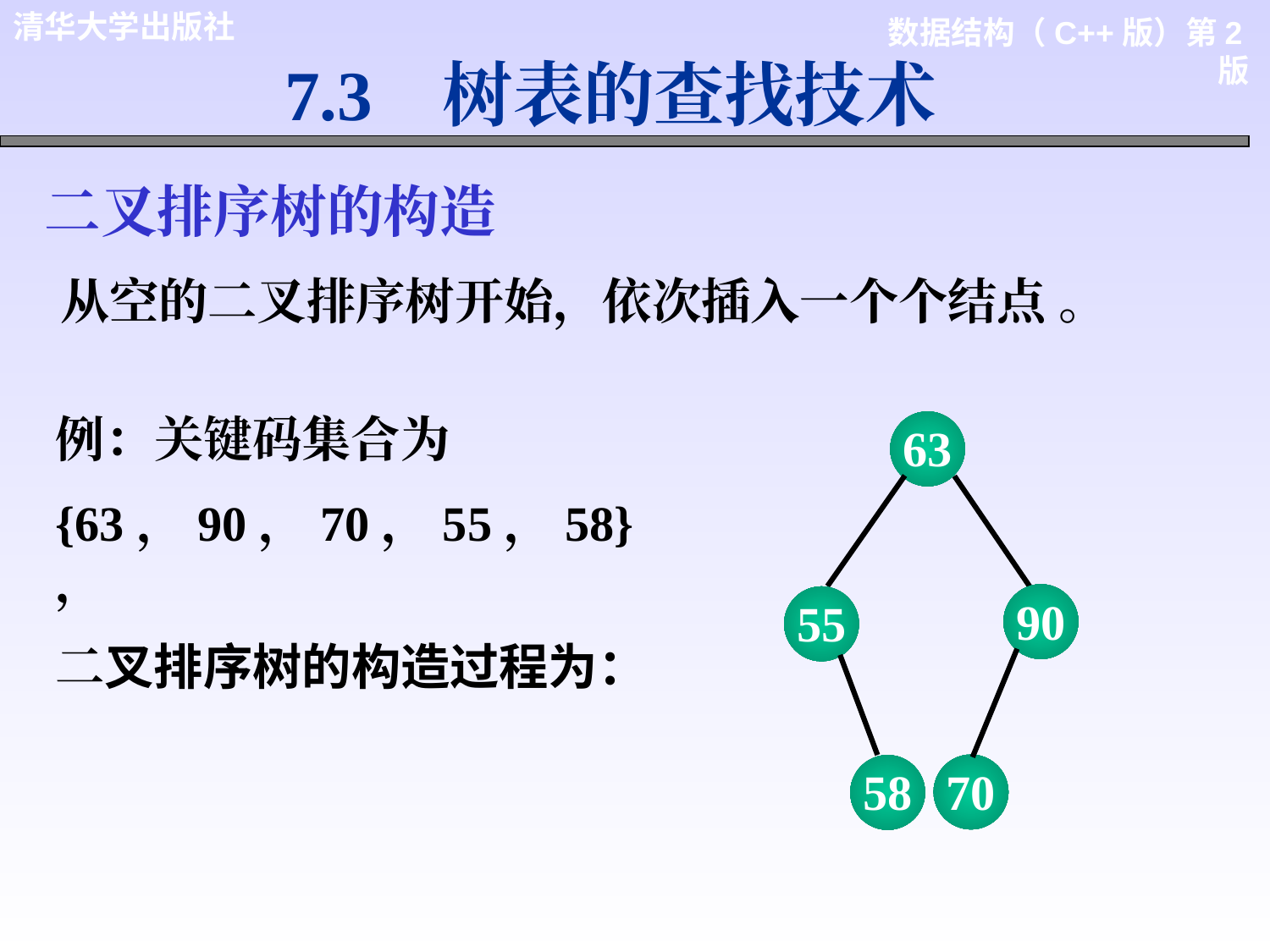

7.3   树表的查找技术
二叉排序树的构造
从空的二叉排序树开始，依次插入一个个结点 。
例：关键码集合为
{63，90，70，55，58}，
二叉排序树的构造过程为：

63

55

90

70

58